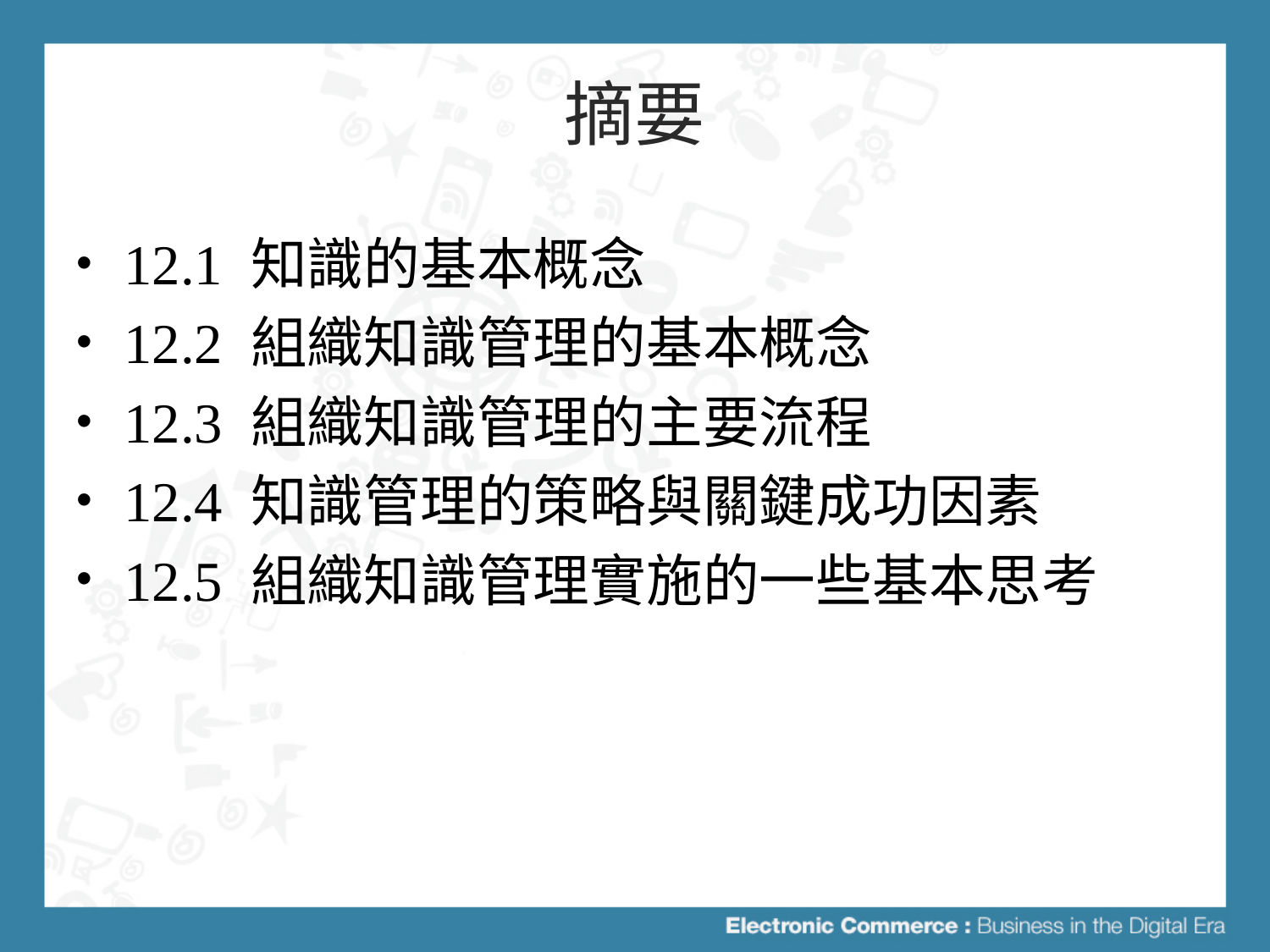

# 摘要
12.1 知識的基本概念
12.2 組織知識管理的基本概念
12.3 組織知識管理的主要流程
12.4 知識管理的策略與關鍵成功因素
12.5 組織知識管理實施的一些基本思考